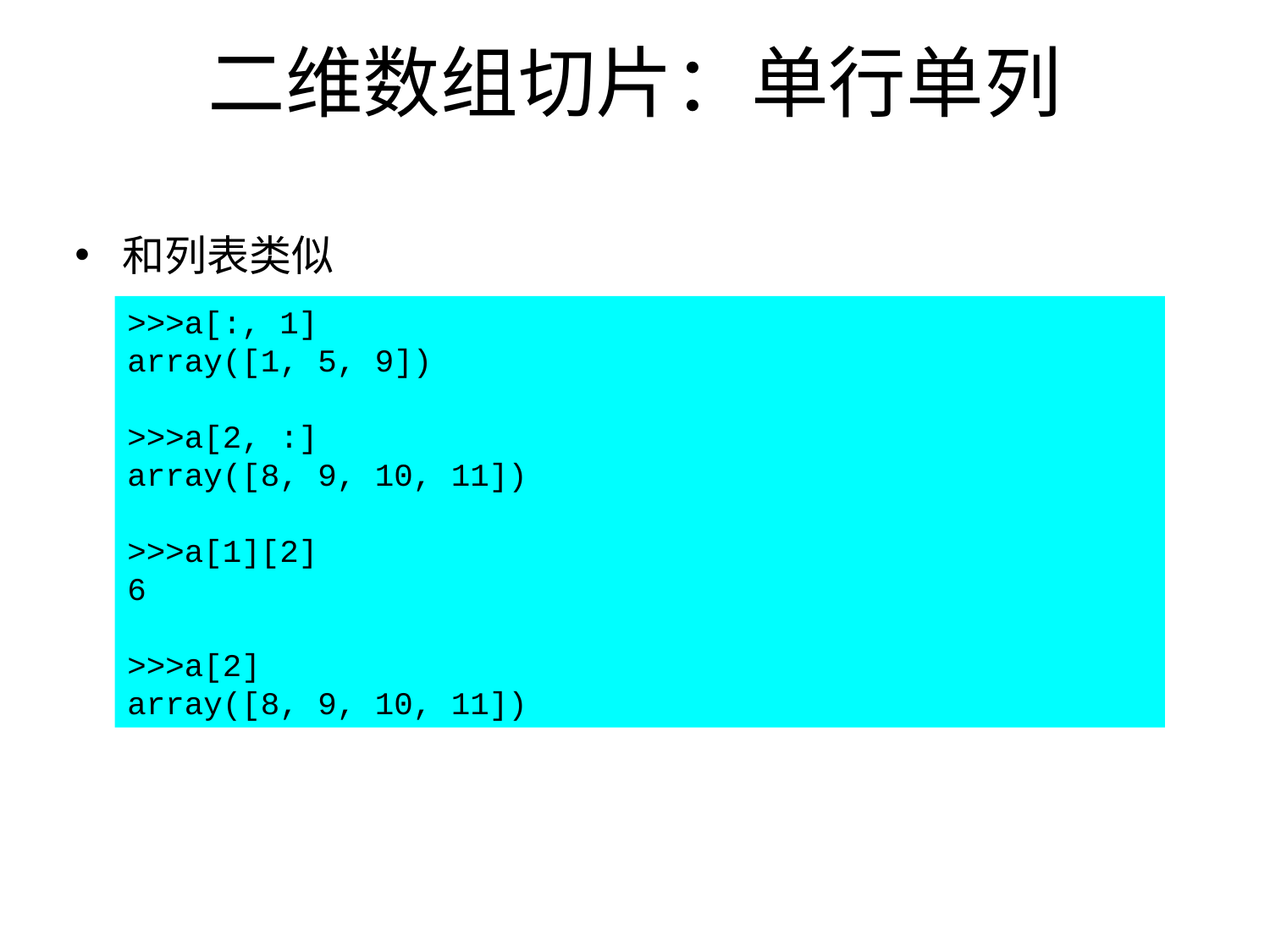

# 二维数组切片：单行单列
和列表类似
>>>a[:, 1]
array([1, 5, 9])

>>>a[2, :]
array([8, 9, 10, 11])

>>>a[1][2]
6

>>>a[2]
array([8, 9, 10, 11])